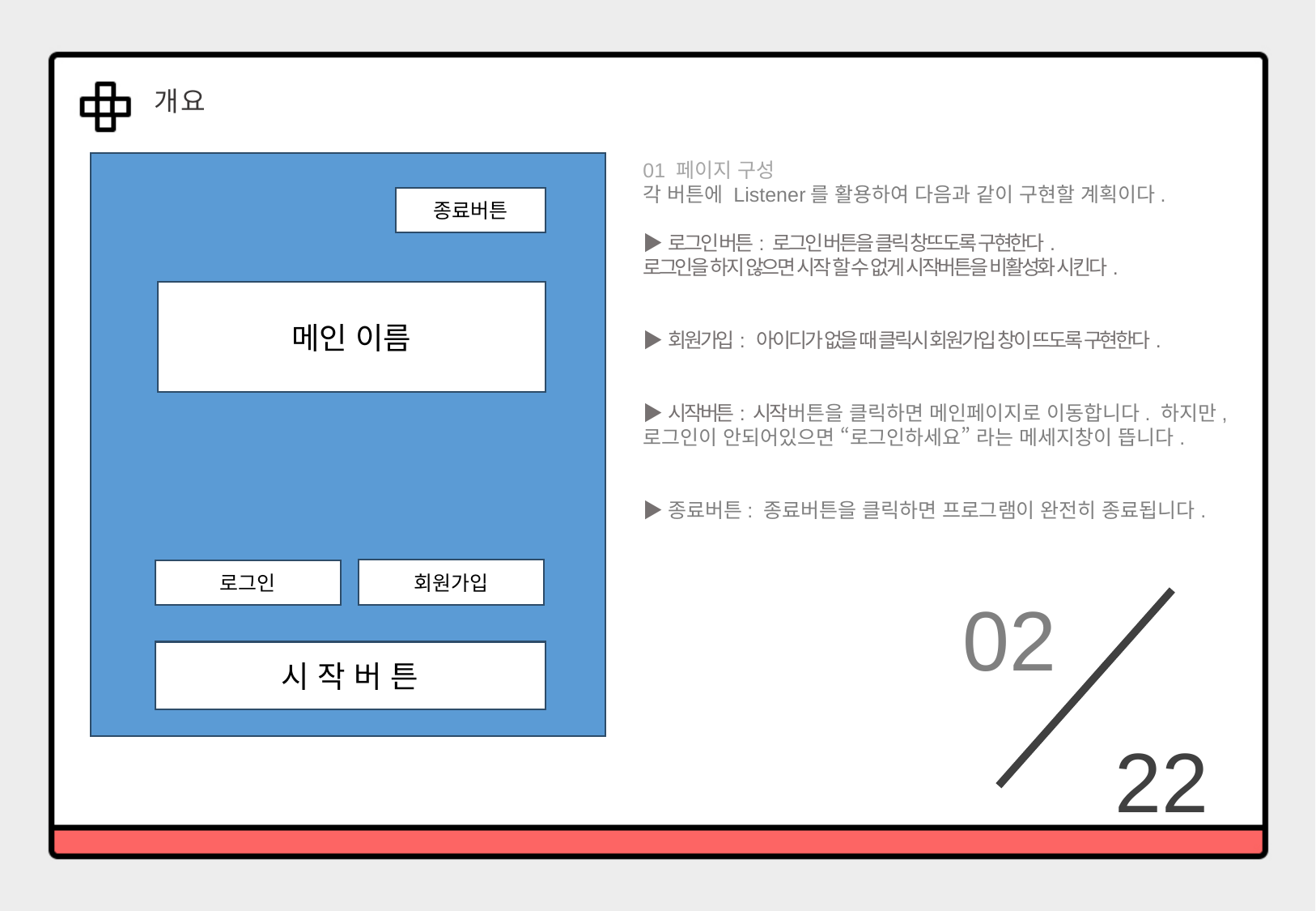

개 요
01 페이지 구성
각 버튼에 Listener를 활용하여 다음과 같이 구현할 계획이다.

▶로그인 버튼: 로그인 버튼을 클릭 창뜨도록 구현한다.
로그인을 하지 않으면 시작 할 수 없게 시작버튼을 비활성화 시킨다.

▶회원가입:  아이디가 없을 때 클릭시 회원가입 창이 뜨도록 구현한다.

▶시작버튼: 시작버튼을 클릭하면 메인페이지로 이동합니다. 하지만, 로그인이 안되어있으면 “로그인하세요” 라는 메세지창이 뜹니다.

▶종료버튼: 종료버튼을 클릭하면 프로그램이 완전히 종료됩니다.

종료버튼
메인 이름
02
회원가입
로그인
시 작 버 튼
22